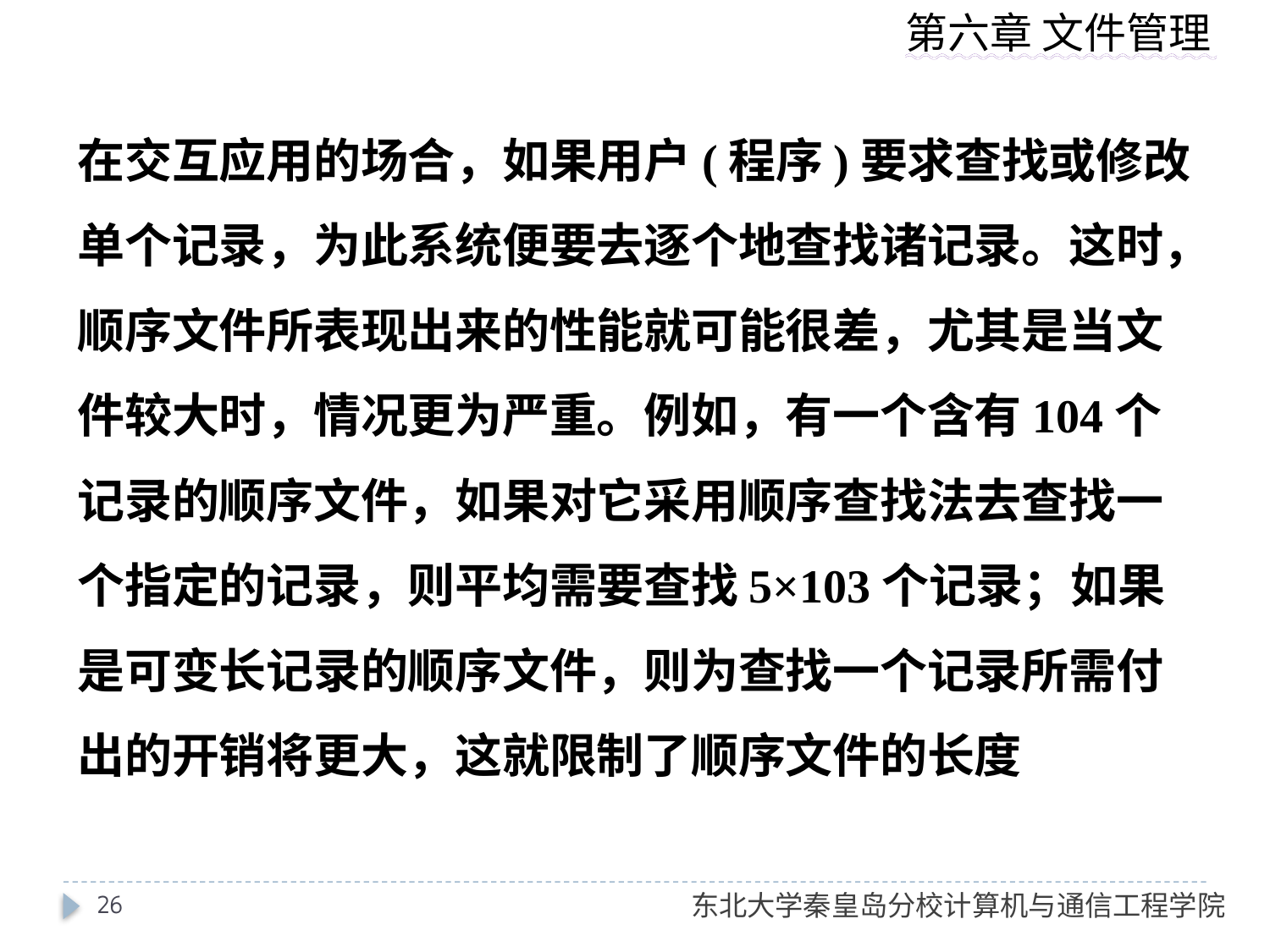

在交互应用的场合，如果用户(程序)要求查找或修改单个记录，为此系统便要去逐个地查找诸记录。这时，顺序文件所表现出来的性能就可能很差，尤其是当文件较大时，情况更为严重。例如，有一个含有104个记录的顺序文件，如果对它采用顺序查找法去查找一个指定的记录，则平均需要查找5×103个记录；如果是可变长记录的顺序文件，则为查找一个记录所需付出的开销将更大，这就限制了顺序文件的长度
26